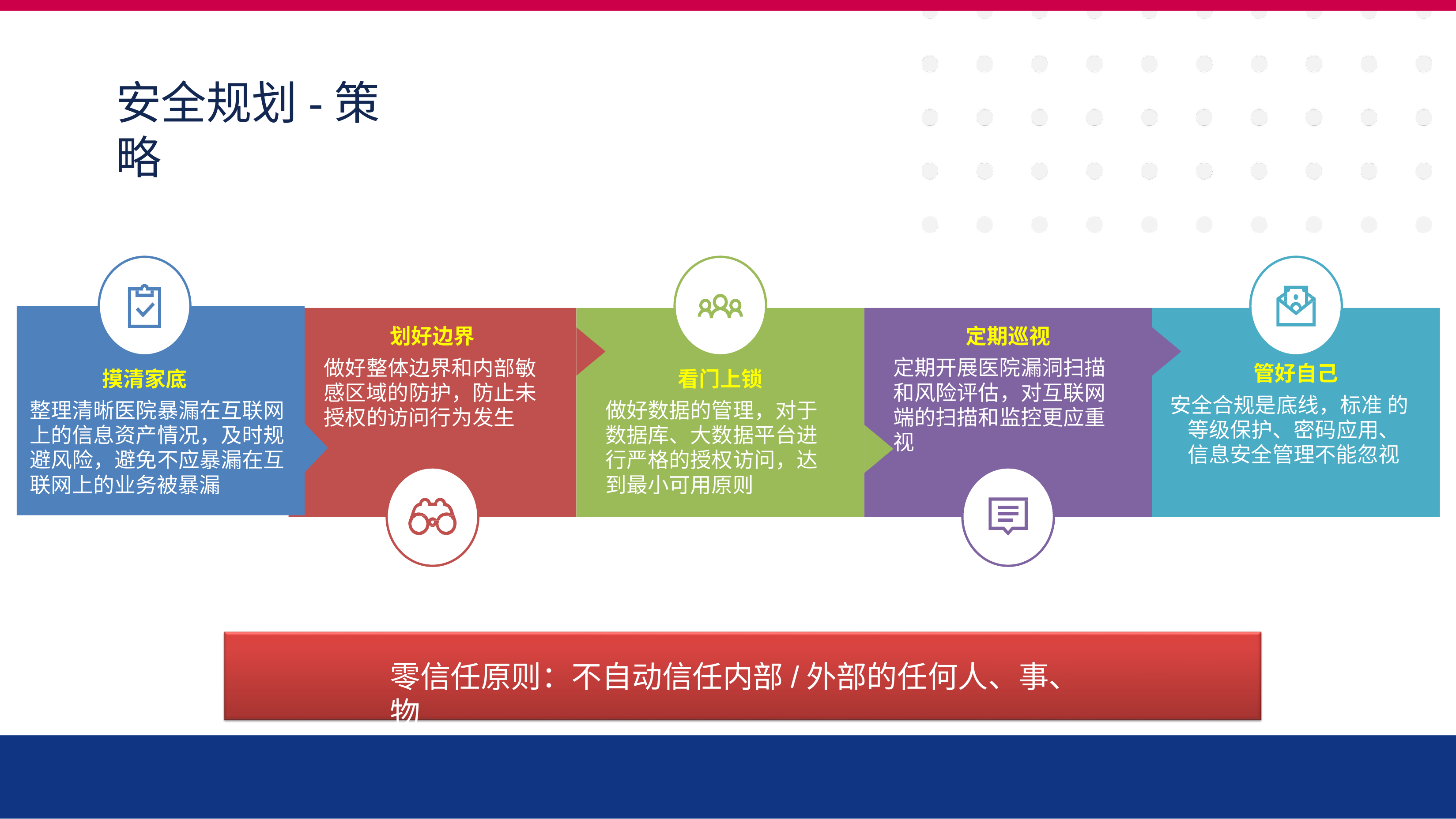

# 安全规划-策略

划好边界
做好整体边界和内部敏 感区域的防护，防止未 授权的访问行为发生
定期巡视
定期开展医院漏洞扫描 和风险评估，对互联网 端的扫描和监控更应重 视

管好自己
安全合规是底线，标准 的等级保护、密码应用、 信息安全管理不能忽视
摸清家底
整理清晰医院暴漏在互联网 上的信息资产情况，及时规 避风险，避免不应暴漏在互 联网上的业务被暴漏
看门上锁
做好数据的管理，对于 数据库、大数据平台进 行严格的授权访问，达 到最小可用原则

零信任原则：不自动信任内部/外部的任何人、事、物